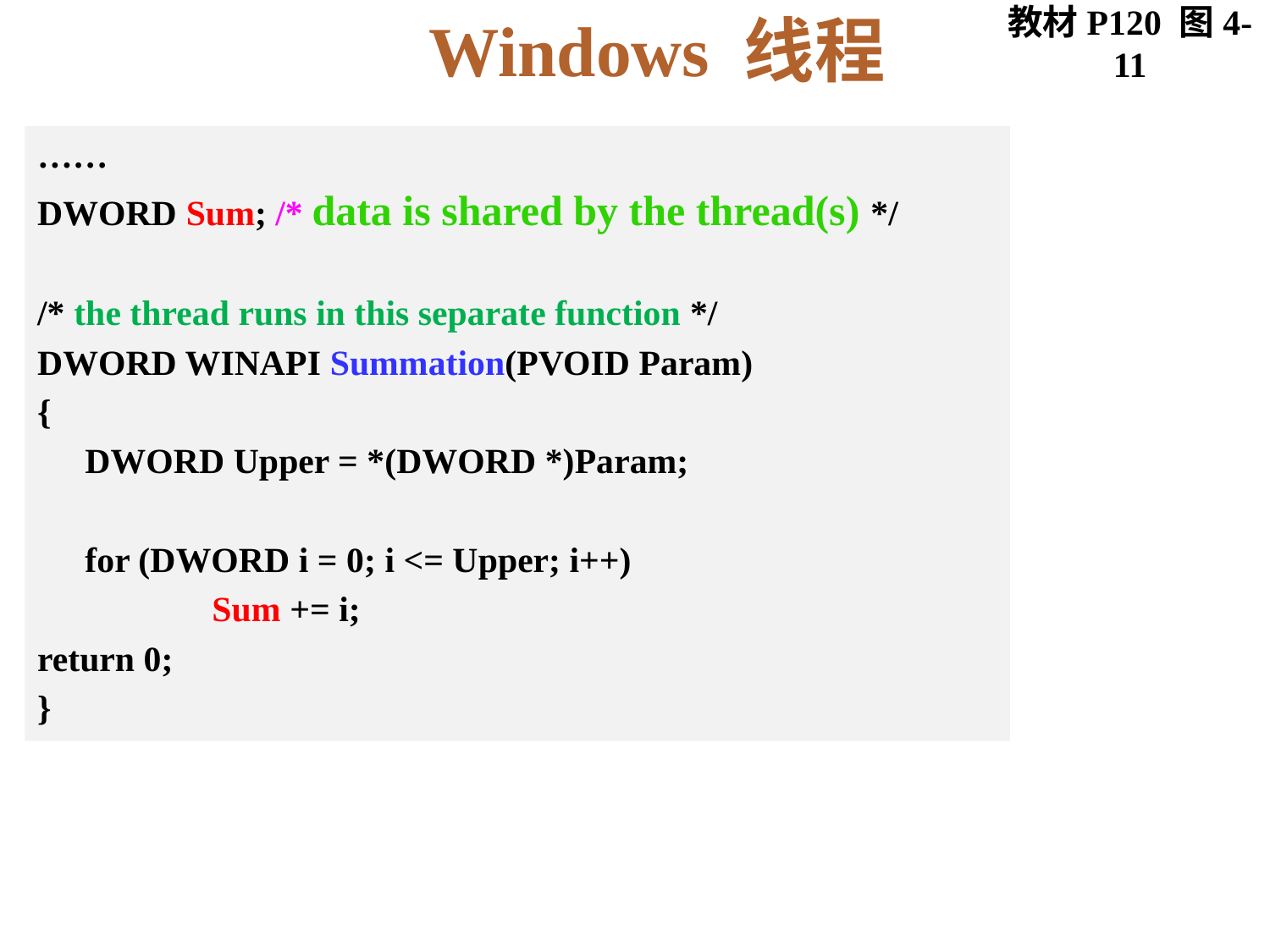

Windows 线程
教材P120 图4-11
……
DWORD Sum; /* data is shared by the thread(s) */

/* the thread runs in this separate function */
DWORD WINAPI Summation(PVOID Param)
{
	DWORD Upper = *(DWORD *)Param;

	for (DWORD i = 0; i <= Upper; i++)
		Sum += i;
return 0;
}